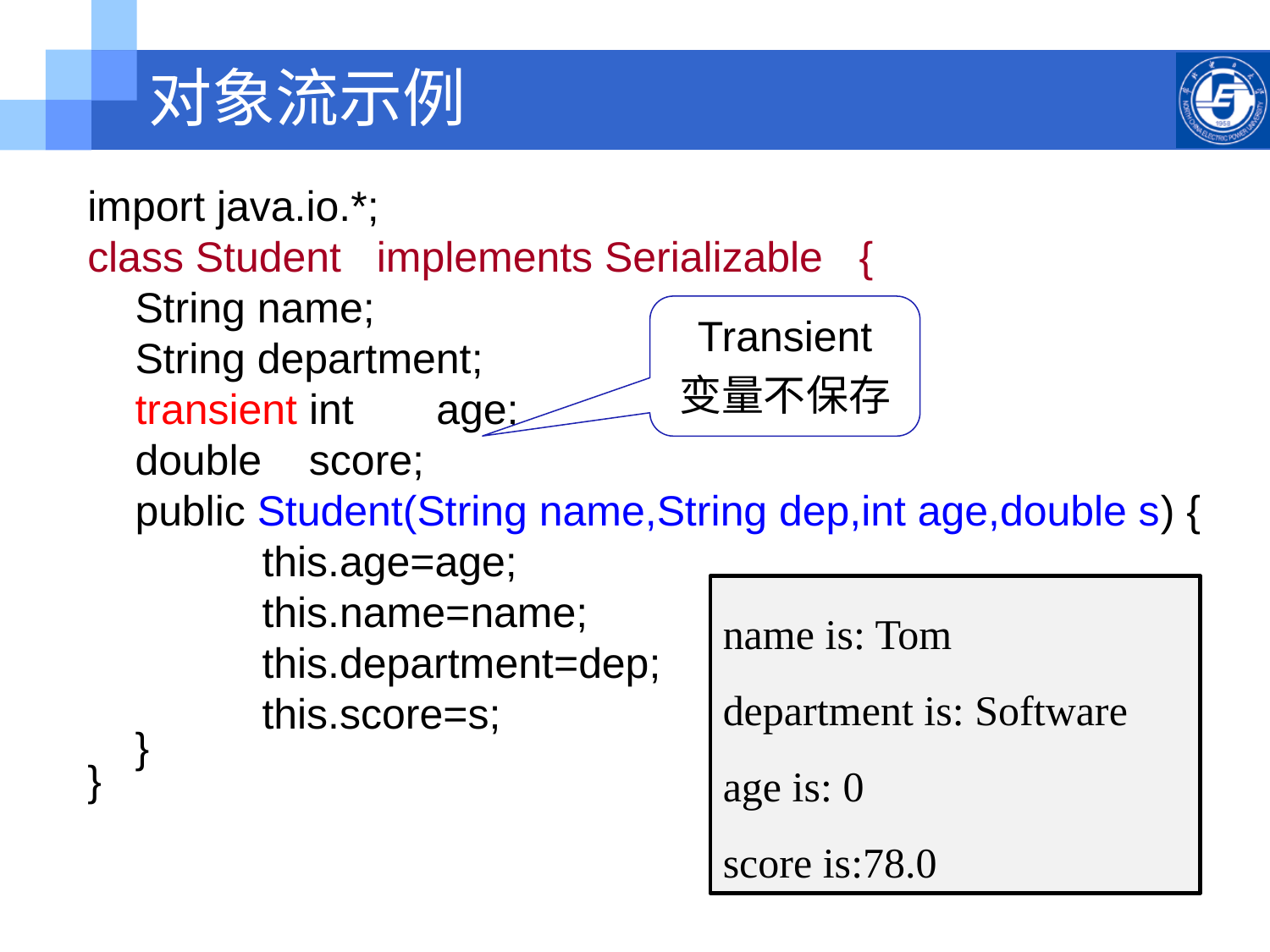

# 对象流示例
import java.io.*;
class Student   implements Serializable   {
	String name;
	String department;
	transient int       age;
	double    score;
	public Student(String name,String dep,int age,double s) {
		this.age=age;
		this.name=name;
		this.department=dep;
		this.score=s;
	}
}
Transient
变量不保存
name is: Tom
department is: Software
age is: 0
score is:78.0